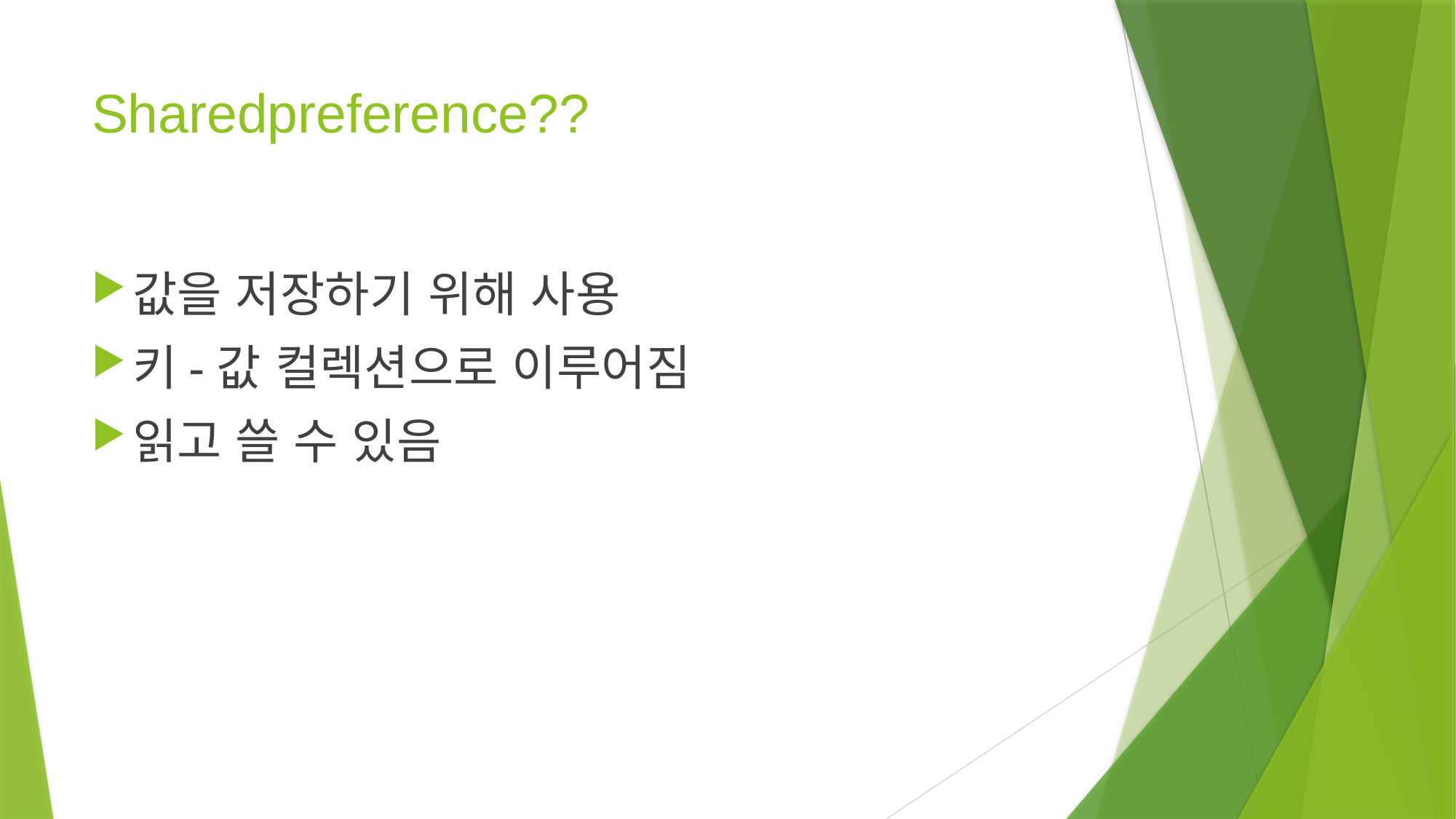

# Sharedpreference??
값을 저장하기 위해 사용
키-값 컬렉션으로 이루어짐
읽고 쓸 수 있음